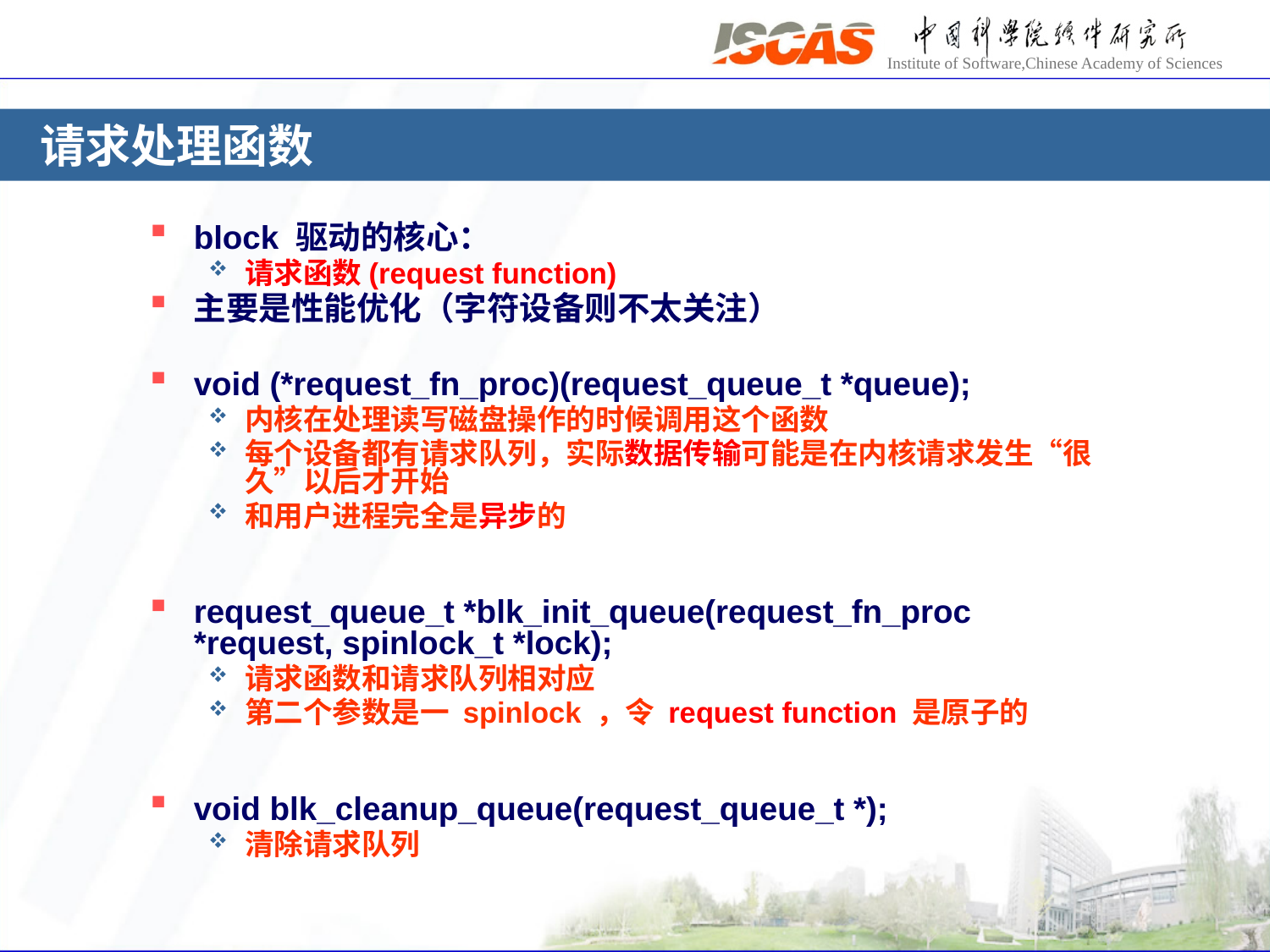

# 请求处理函数
block 驱动的核心：
请求函数(request function)
主要是性能优化（字符设备则不太关注）

void (*request_fn_proc)(request_queue_t *queue);
内核在处理读写磁盘操作的时候调用这个函数
每个设备都有请求队列，实际数据传输可能是在内核请求发生“很久”以后才开始
和用户进程完全是异步的

request_queue_t *blk_init_queue(request_fn_proc *request, spinlock_t *lock);
请求函数和请求队列相对应
第二个参数是一 spinlock ，令 request function 是原子的

void blk_cleanup_queue(request_queue_t *);
清除请求队列